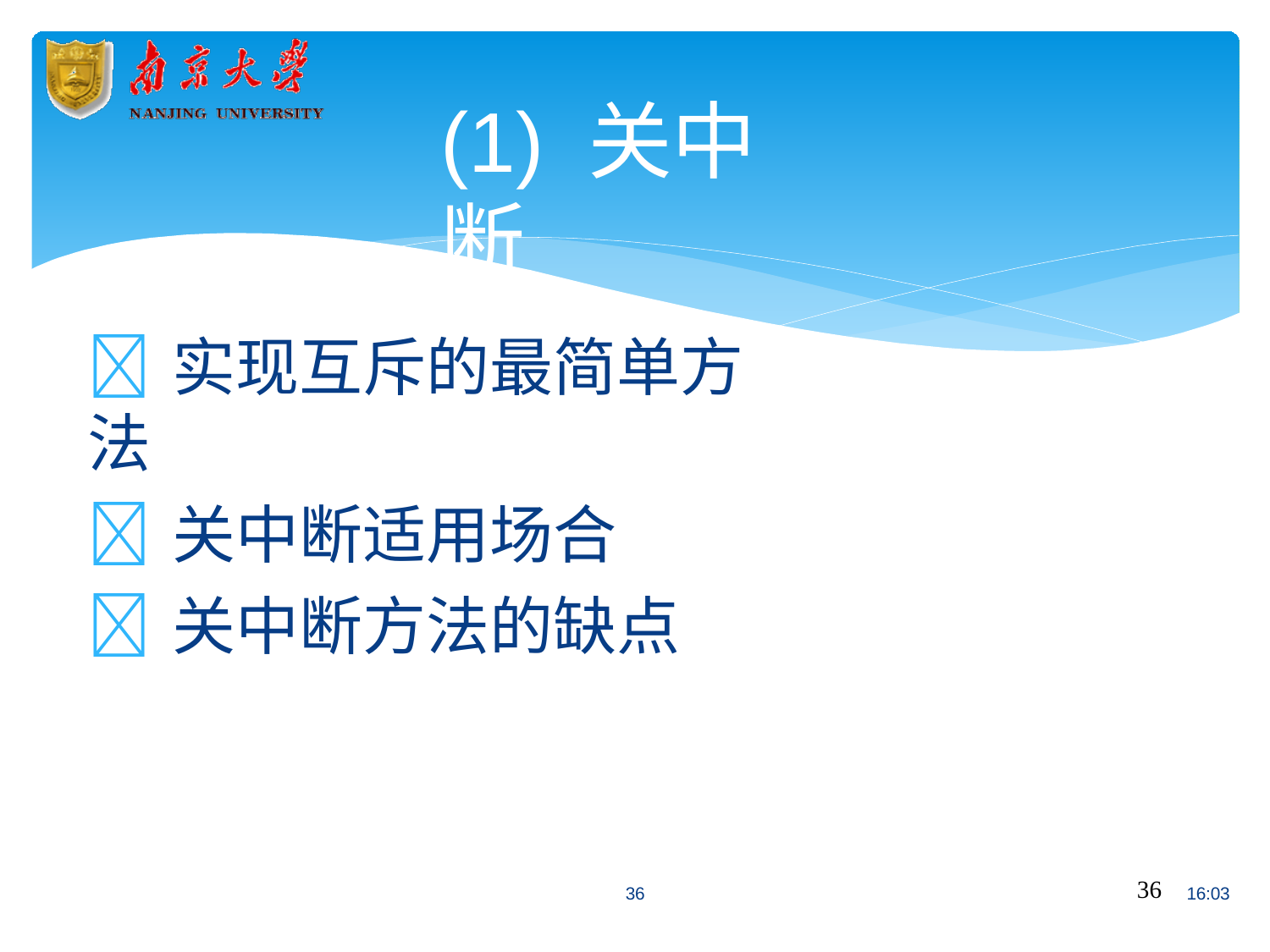

# (1) 关中断

∗实现互斥的最简单方法
∗关中断适用场合
∗关中断方法的缺点
36
36
16:03